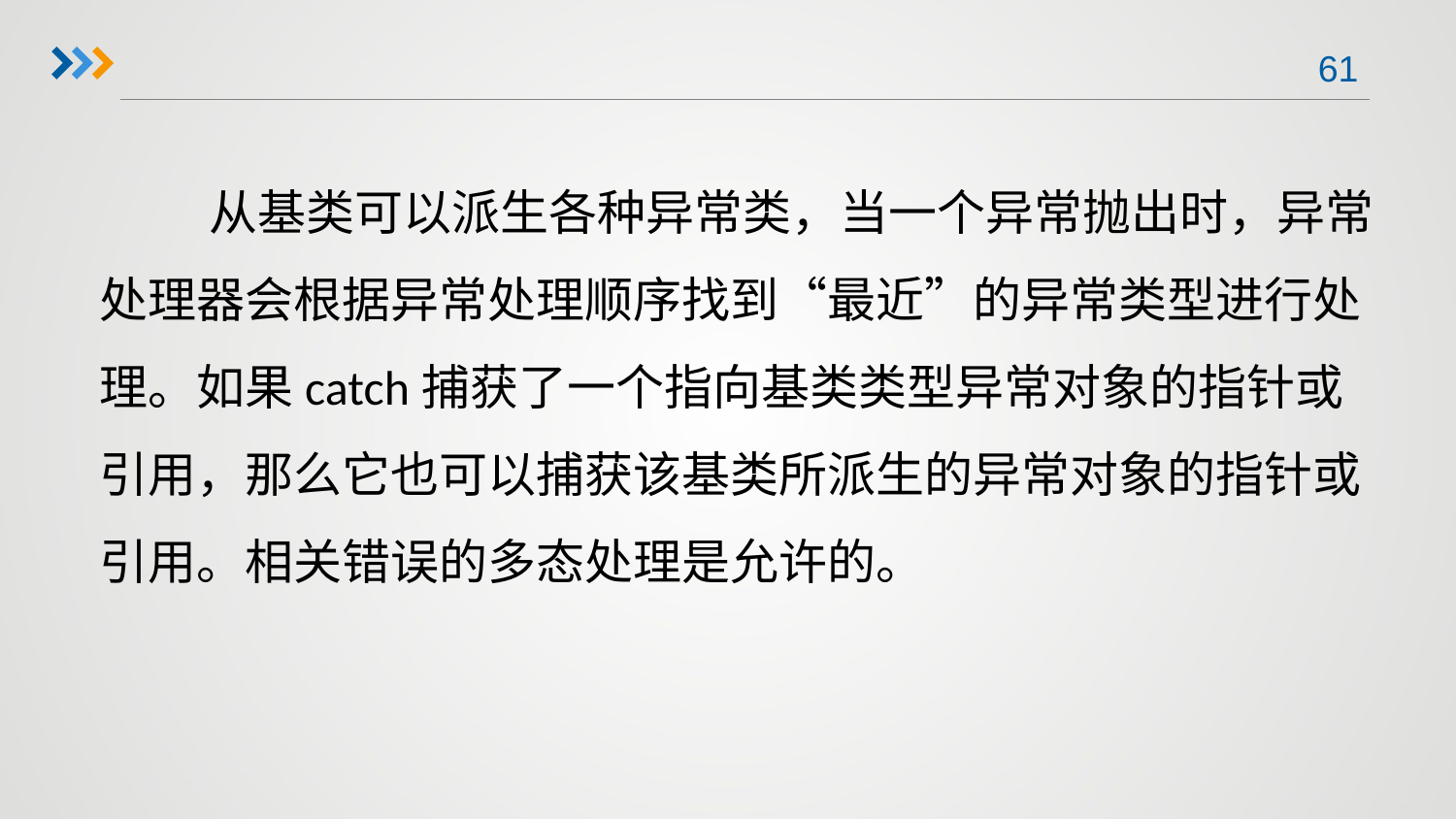

从基类可以派生各种异常类，当一个异常抛出时，异常处理器会根据异常处理顺序找到“最近”的异常类型进行处理。如果catch捕获了一个指向基类类型异常对象的指针或引用，那么它也可以捕获该基类所派生的异常对象的指针或引用。相关错误的多态处理是允许的。